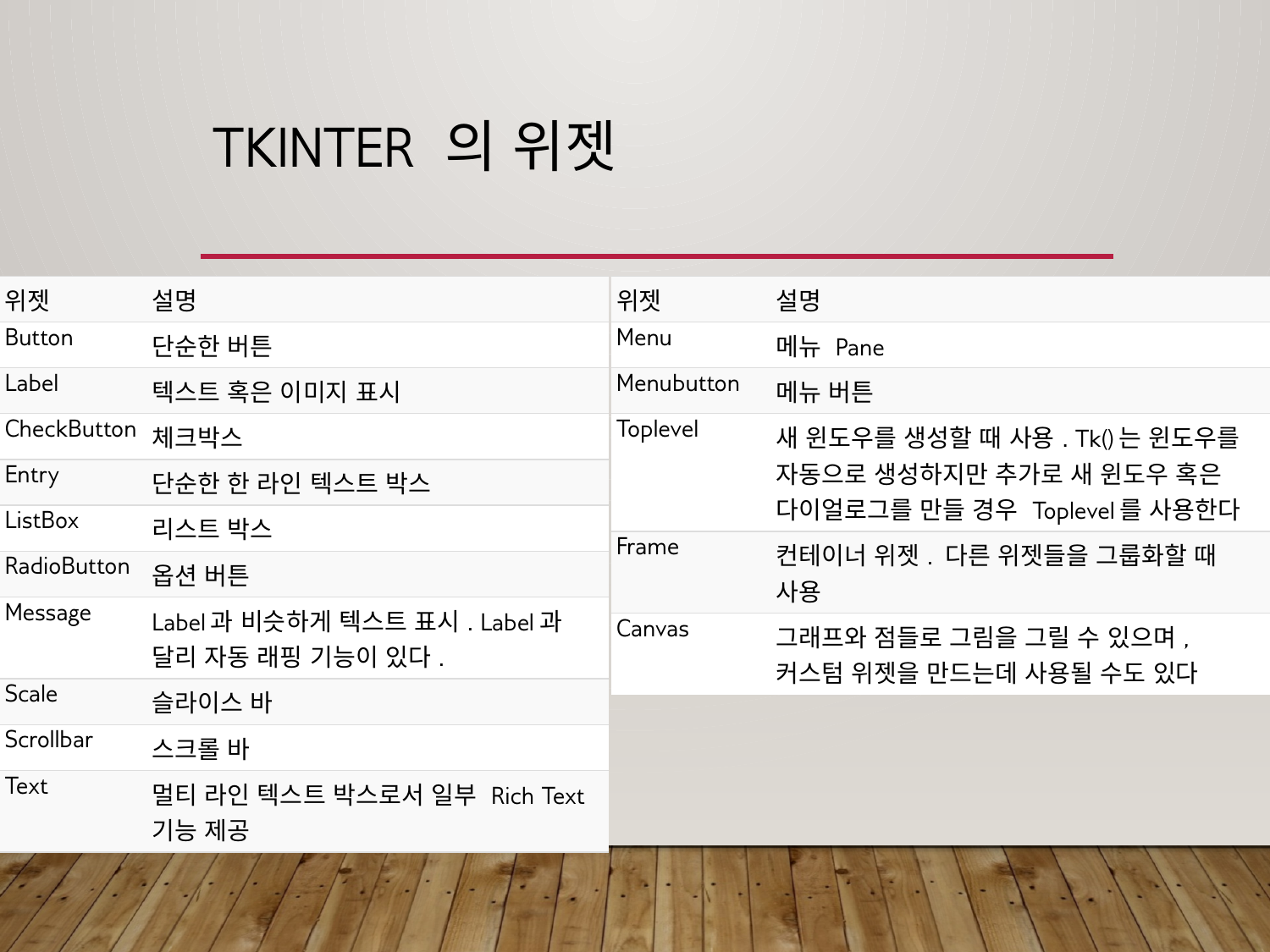

# Tkinter 의 위젯
| 위젯 | 설명 |
| --- | --- |
| Button | 단순한 버튼 |
| Label | 텍스트 혹은 이미지 표시 |
| CheckButton | 체크박스 |
| Entry | 단순한 한 라인 텍스트 박스 |
| ListBox | 리스트 박스 |
| RadioButton | 옵션 버튼 |
| Message | Label과 비슷하게 텍스트 표시. Label과 달리 자동 래핑 기능이 있다. |
| Scale | 슬라이스 바 |
| Scrollbar | 스크롤 바 |
| Text | 멀티 라인 텍스트 박스로서 일부 Rich Text 기능 제공 |
| 위젯 | 설명 |
| --- | --- |
| Menu | 메뉴 Pane |
| Menubutton | 메뉴 버튼 |
| Toplevel | 새 윈도우를 생성할 때 사용. Tk()는 윈도우를 자동으로 생성하지만 추가로 새 윈도우 혹은 다이얼로그를 만들 경우 Toplevel를 사용한다 |
| Frame | 컨테이너 위젯. 다른 위젯들을 그룹화할 때 사용 |
| Canvas | 그래프와 점들로 그림을 그릴 수 있으며, 커스텀 위젯을 만드는데 사용될 수도 있다 |